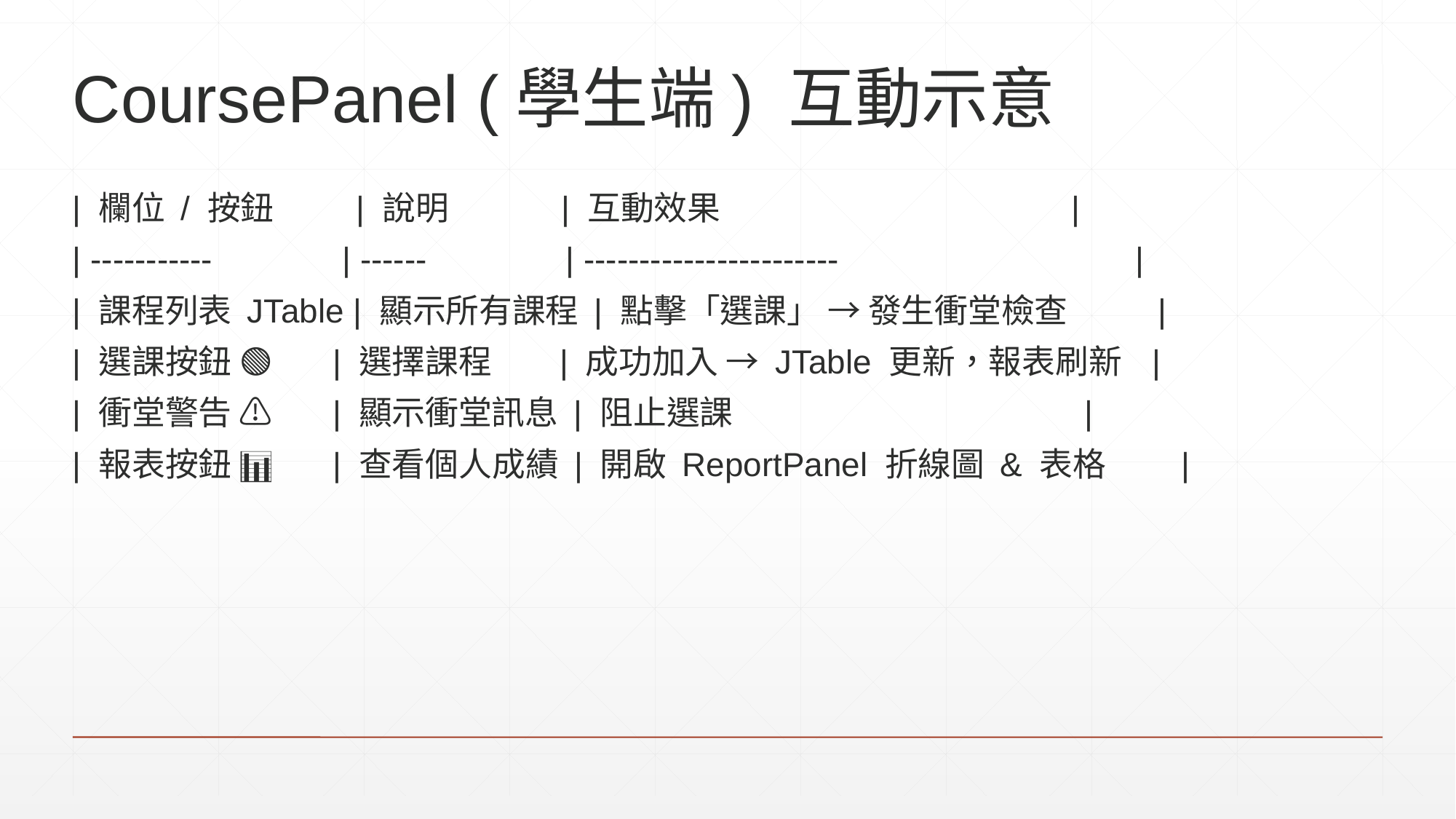

# CoursePanel (學生端) 互動示意
| 欄位 / 按鈕          | 說明              | 互動效果                                              |
| -----------              | ------               | -----------------------                                |
| 課程列表 JTable | 顯示所有課程 | 點擊「選課」 → 發生衝堂檢查           |
| 選課按鈕 🟢       | 選擇課程        | 成功加入 → JTable 更新，報表刷新   |
| 衝堂警告 ⚠️       | 顯示衝堂訊息 | 阻止選課                                              |
| 報表按鈕 📊       | 查看個人成績 | 開啟 ReportPanel 折線圖 & 表格         |